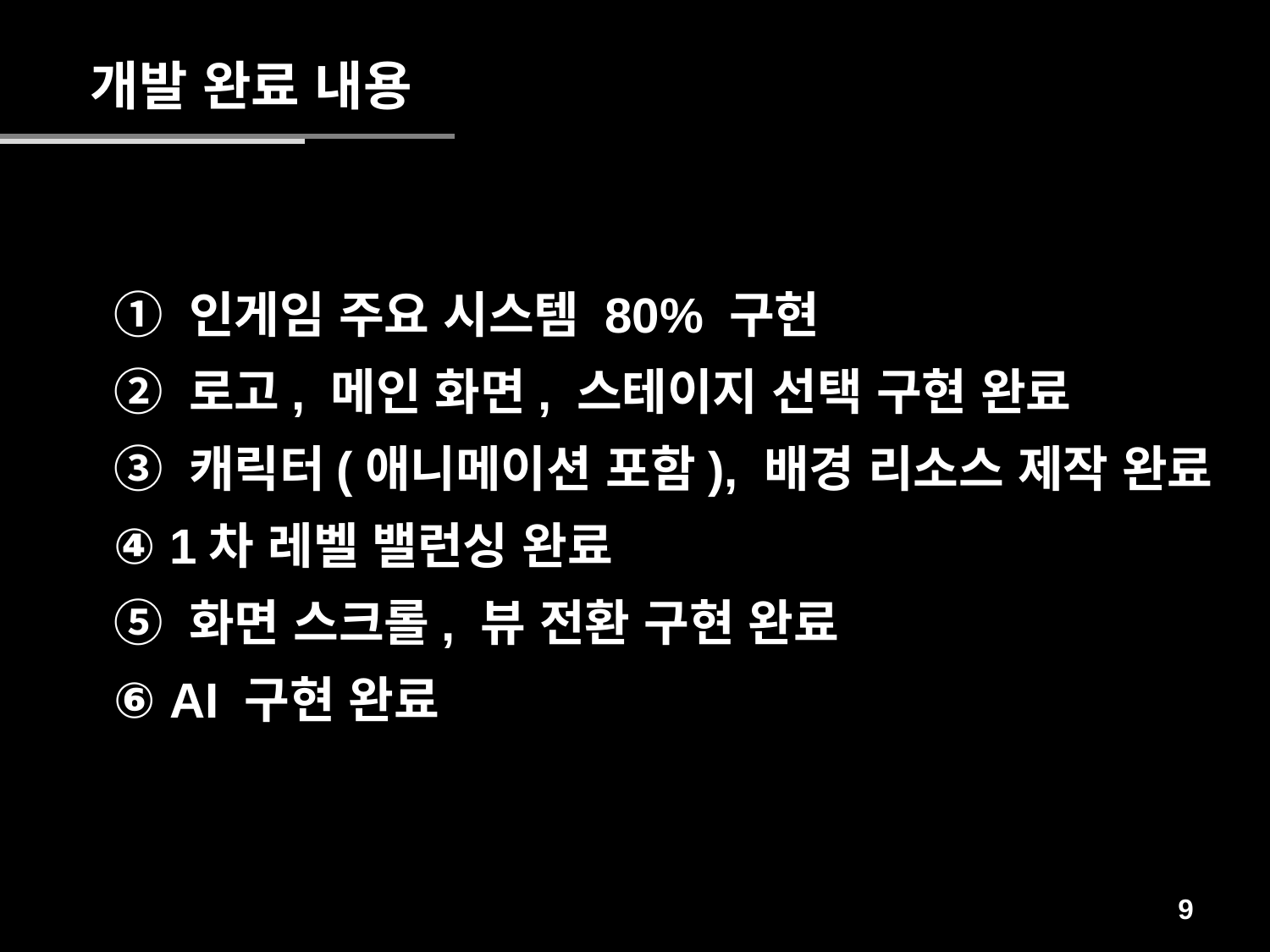

개발 완료 내용
① 인게임 주요 시스템 80% 구현
② 로고, 메인 화면, 스테이지 선택 구현 완료
③ 캐릭터(애니메이션 포함), 배경 리소스 제작 완료
④ 1차 레벨 밸런싱 완료
⑤ 화면 스크롤, 뷰 전환 구현 완료
⑥ AI 구현 완료
9